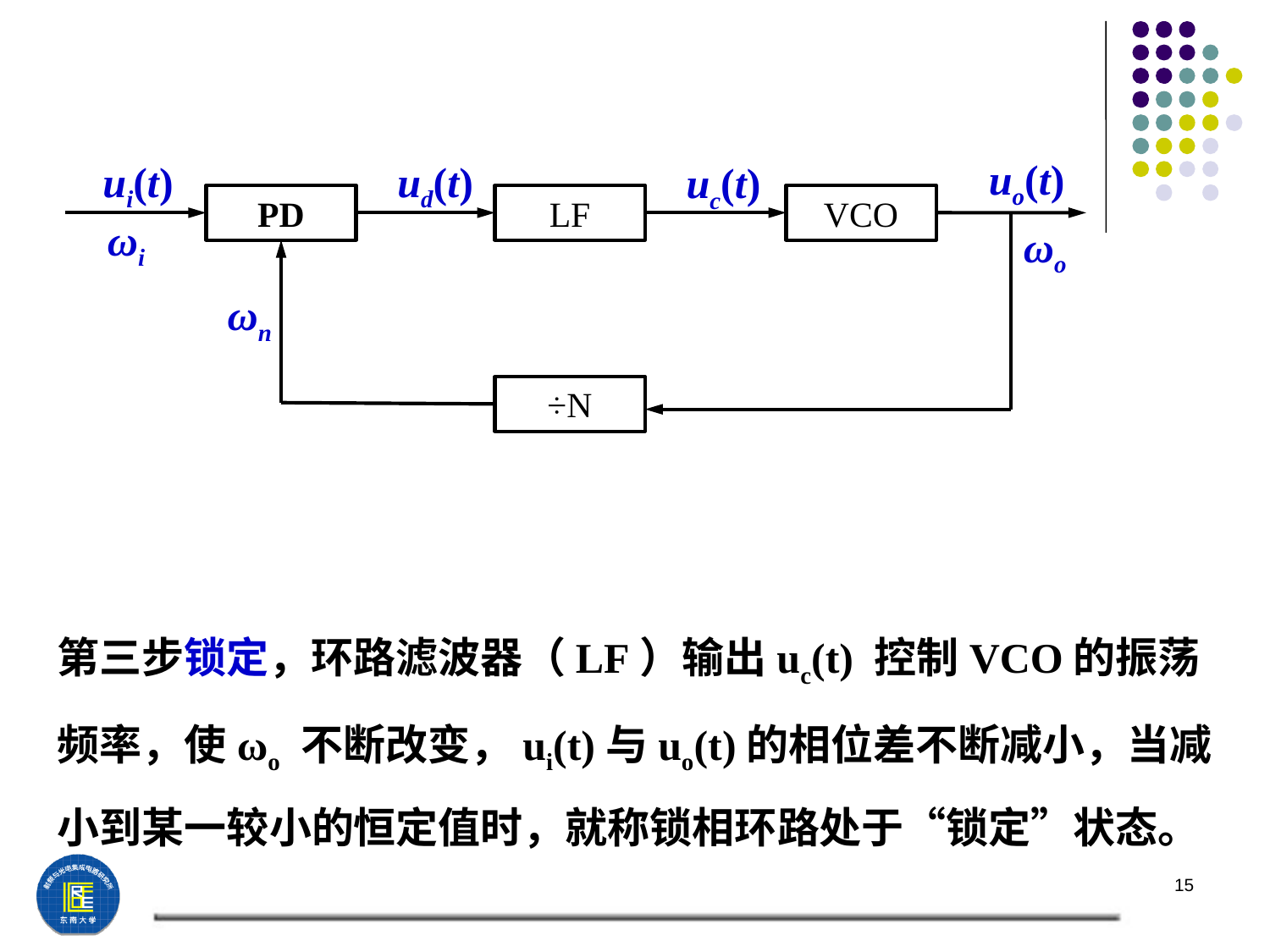

uo(t)
ud(t)
ui(t)
uc(t)
PD
LF
VCO
ωi
ωo
ωn
÷N
第三步锁定，环路滤波器（LF）输出uc(t) 控制VCO的振荡频率，使ωo 不断改变，ui(t)与uo(t)的相位差不断减小，当减小到某一较小的恒定值时，就称锁相环路处于“锁定”状态。
15